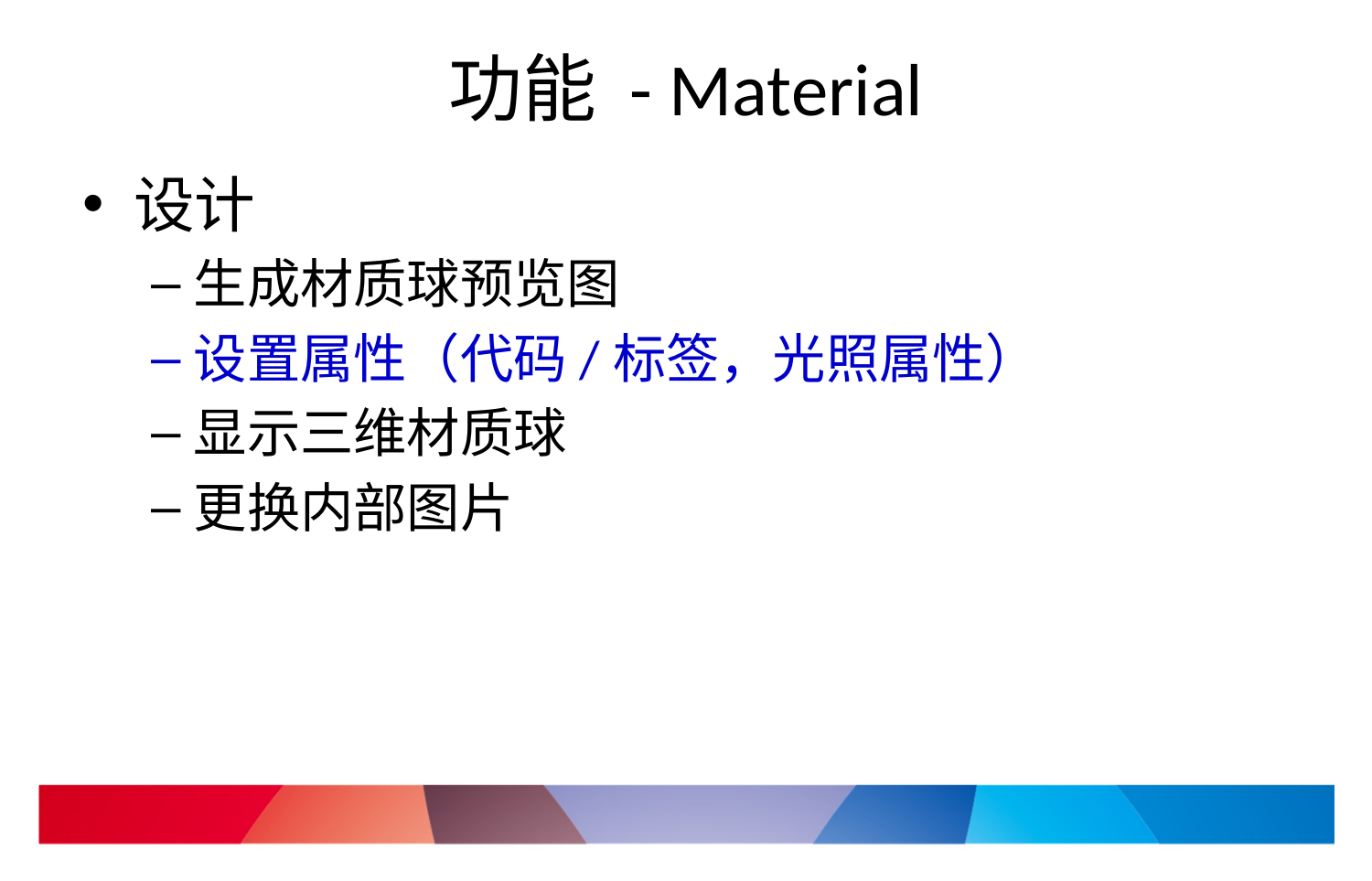

# 功能 - Material
设计
生成材质球预览图
设置属性（代码/标签，光照属性）
显示三维材质球
更换内部图片